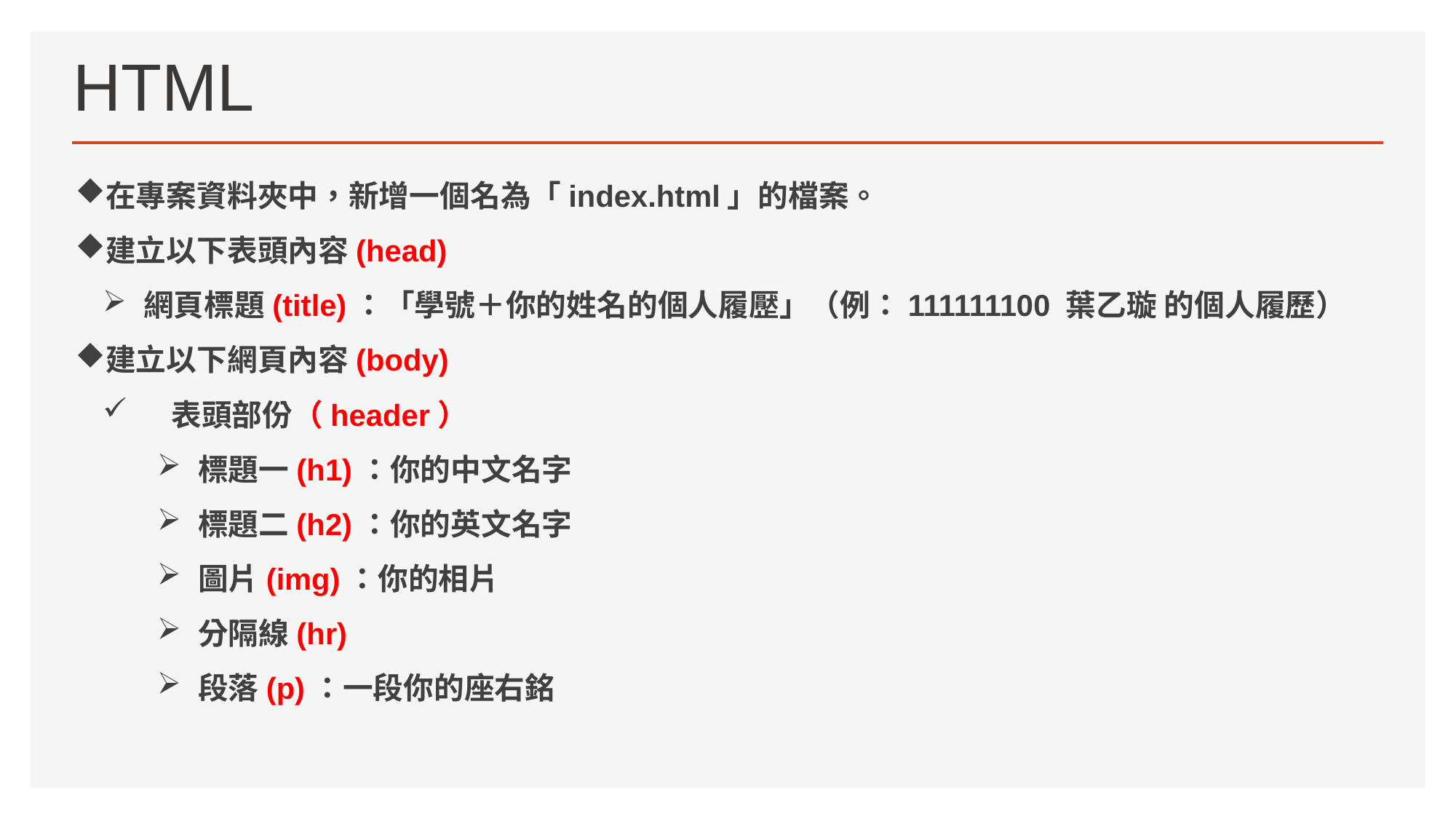

# HTML
在專案資料夾中，新增一個名為「index.html」的檔案。
建立以下表頭內容(head)
網頁標題(title)：「學號＋你的姓名的個人履㱘」（例：111111100 葉乙璇 的個人履歷）
建立以下網頁內容(body)
 表頭部份（header）
標題一(h1)：你的中文名字
標題二(h2)：你的英文名字
圖片(img)：你的相片
分隔線(hr)
段落(p)：一段你的座右銘